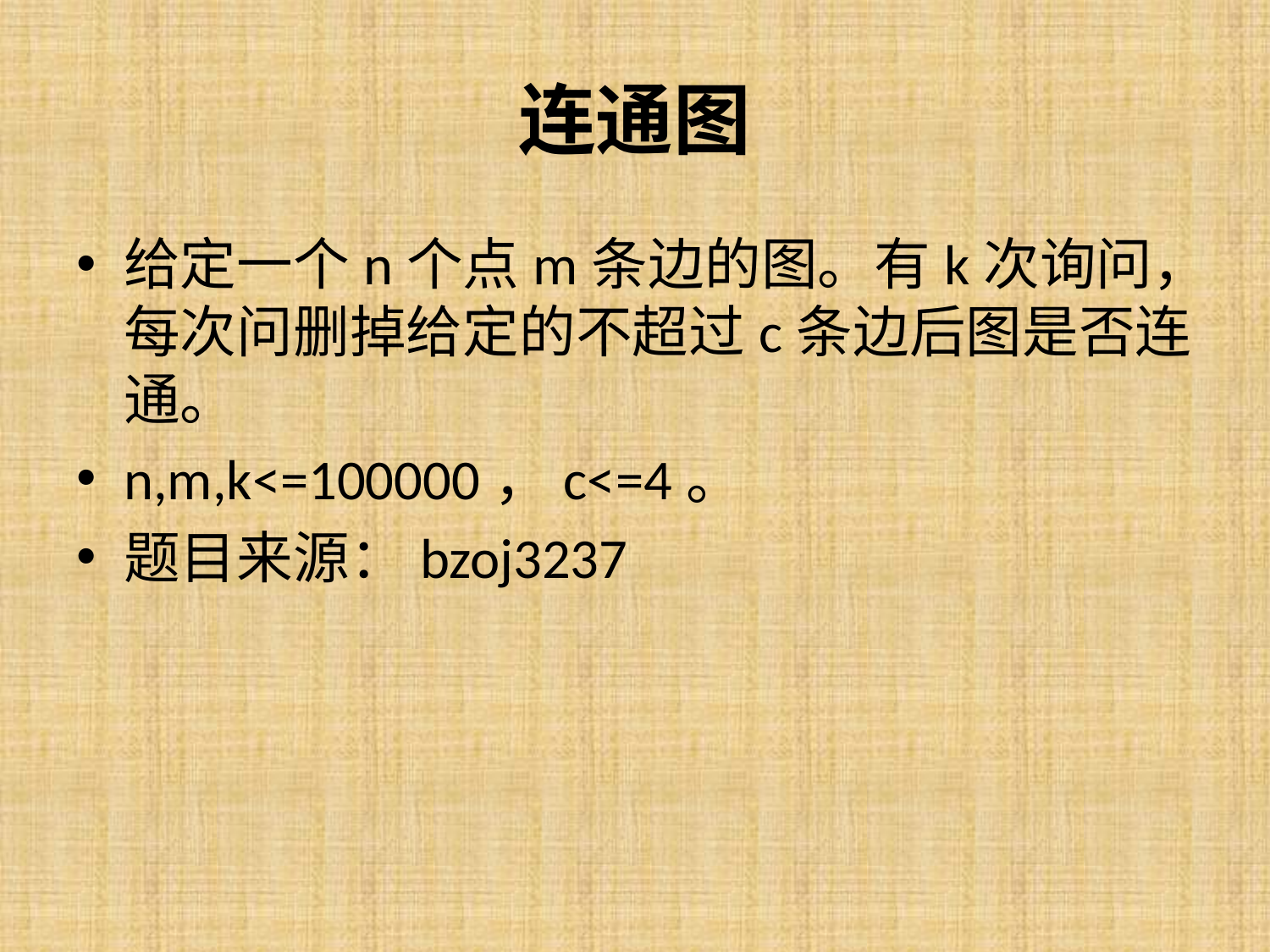

# 连通图
给定一个n个点m条边的图。有k次询问，每次问删掉给定的不超过c条边后图是否连通。
n,m,k<=100000，c<=4。
题目来源：bzoj3237